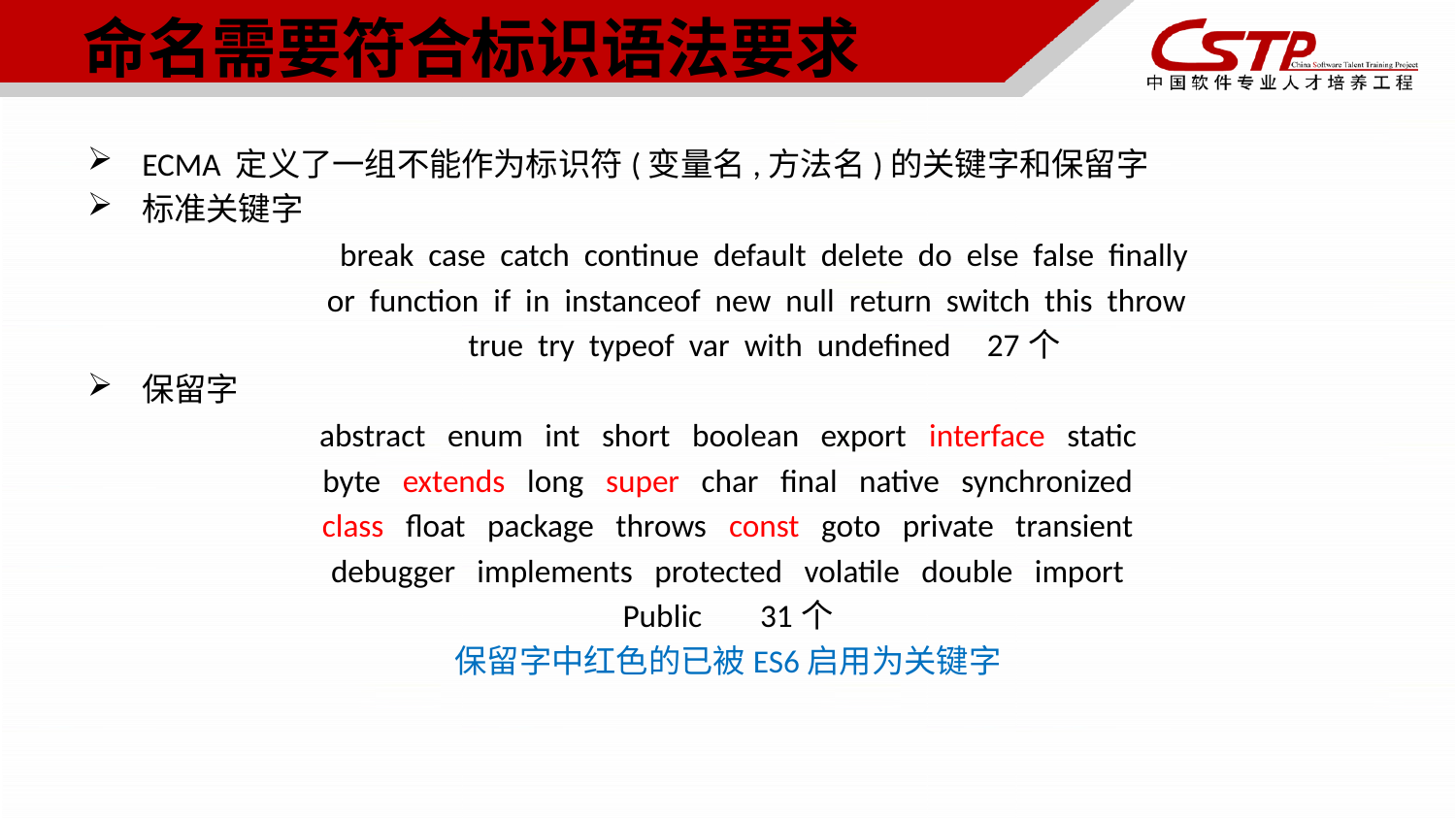

# 命名需要符合标识语法要求
ECMA 定义了一组不能作为标识符(变量名,方法名)的关键字和保留字
标准关键字
break  case  catch  continue  default  delete  do  else  false  finally
or  function  if  in  instanceof  new  null  return  switch  this  throw
true  try  typeof  var  with  undefined     27个
保留字
abstract   enum   int   short   boolean   export   interface   static
byte   extends   long   super   char   final   native   synchronized
class   float   package   throws   const   goto   private   transient
debugger   implements   protected   volatile   double   import
Public        31个
保留字中红色的已被ES6启用为关键字